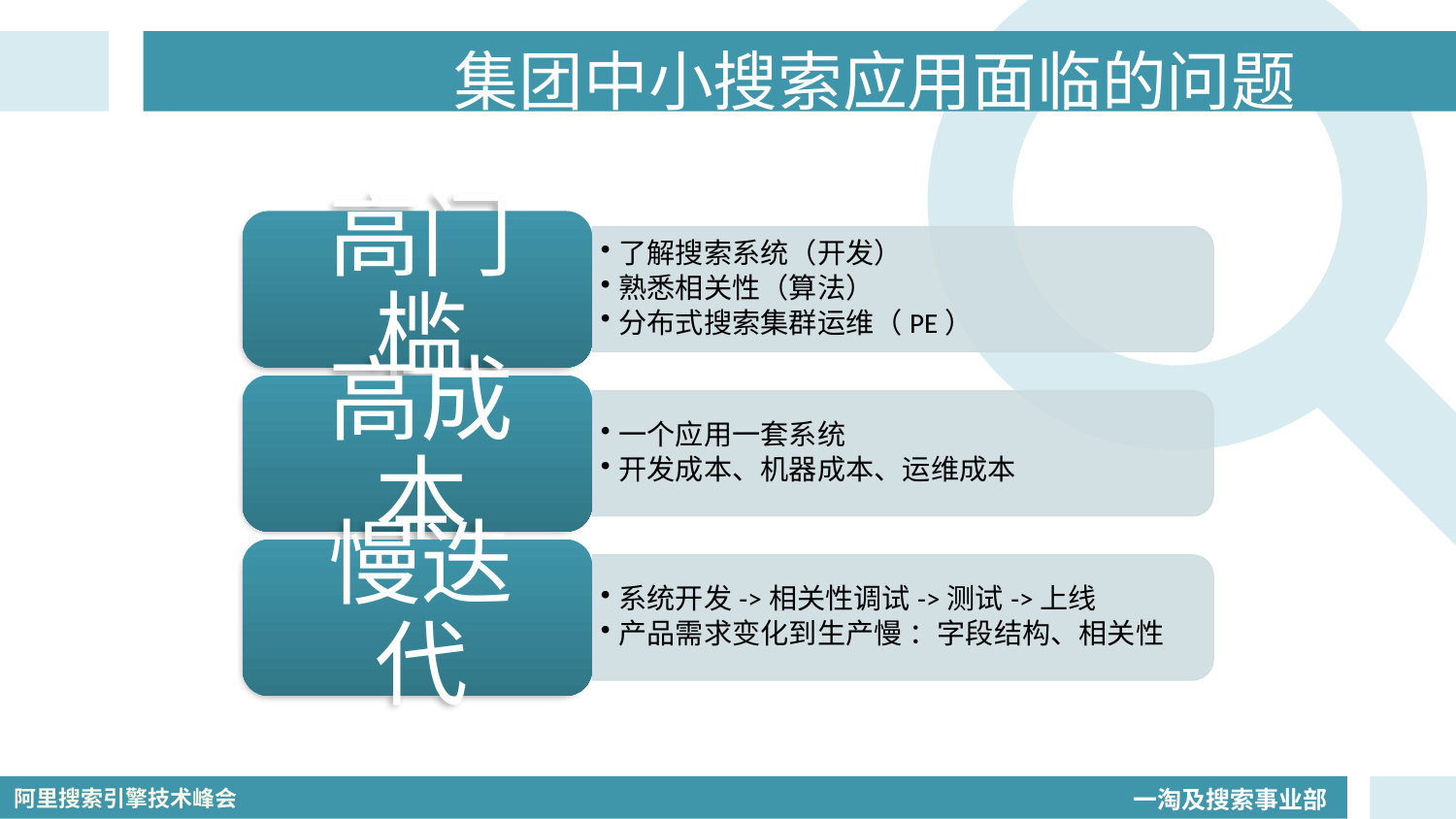

# 集团中小搜索应用面临的问题
了解搜索系统（开发）
熟悉相关性（算法）
分布式搜索集群运维（PE）
高门槛
一个应用一套系统
开发成本、机器成本、运维成本
高成本
系统开发->相关性调试->测试->上线
产品需求变化到生产慢 ：字段结构、相关性
慢迭代